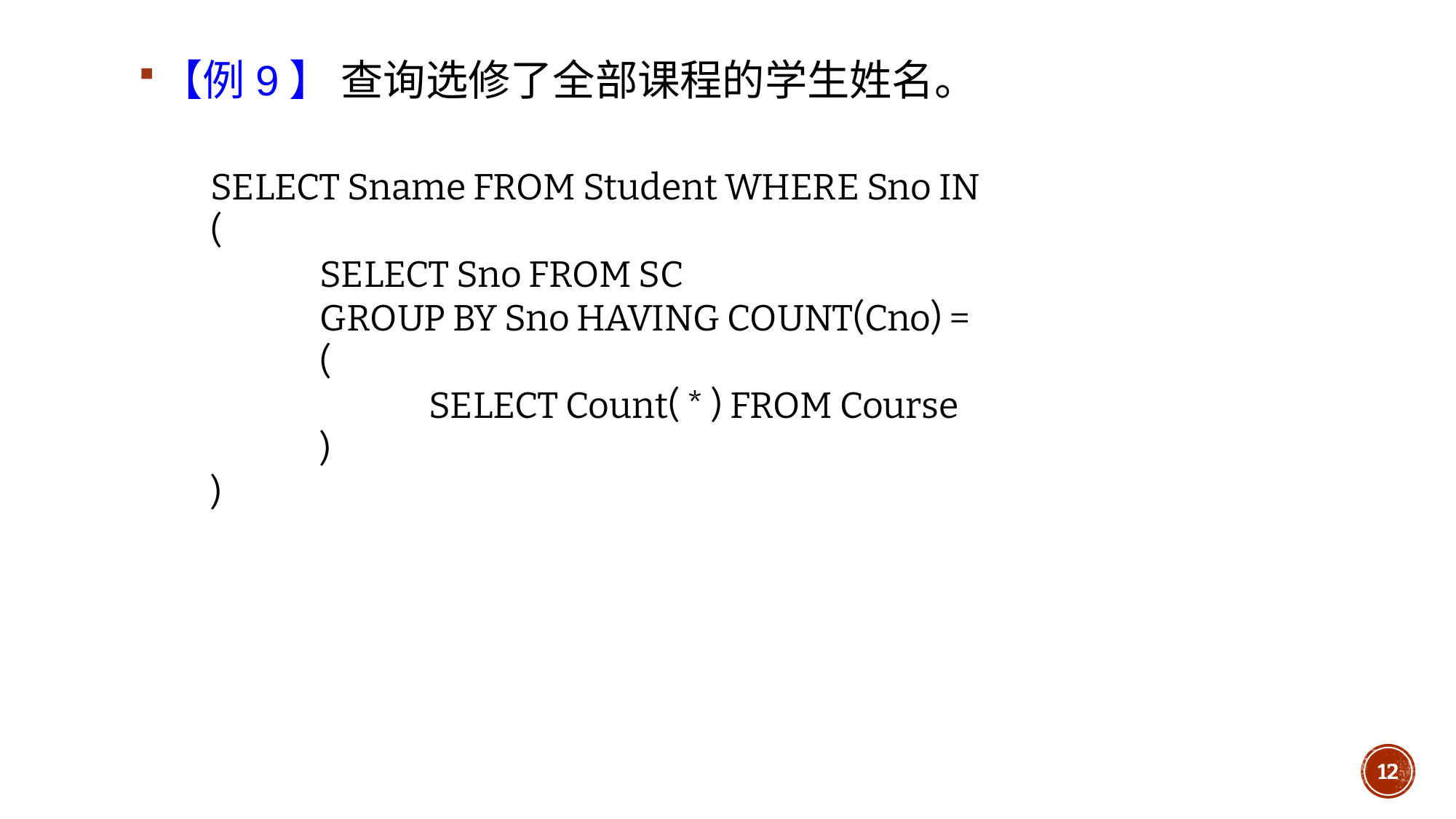

【例9】 查询选修了全部课程的学生姓名。

SELECT Sname FROM Student WHERE Sno IN
(
	SELECT Sno FROM SC
	GROUP BY Sno HAVING COUNT(Cno) =
	(
		SELECT Count( * ) FROM Course
	)
)
12